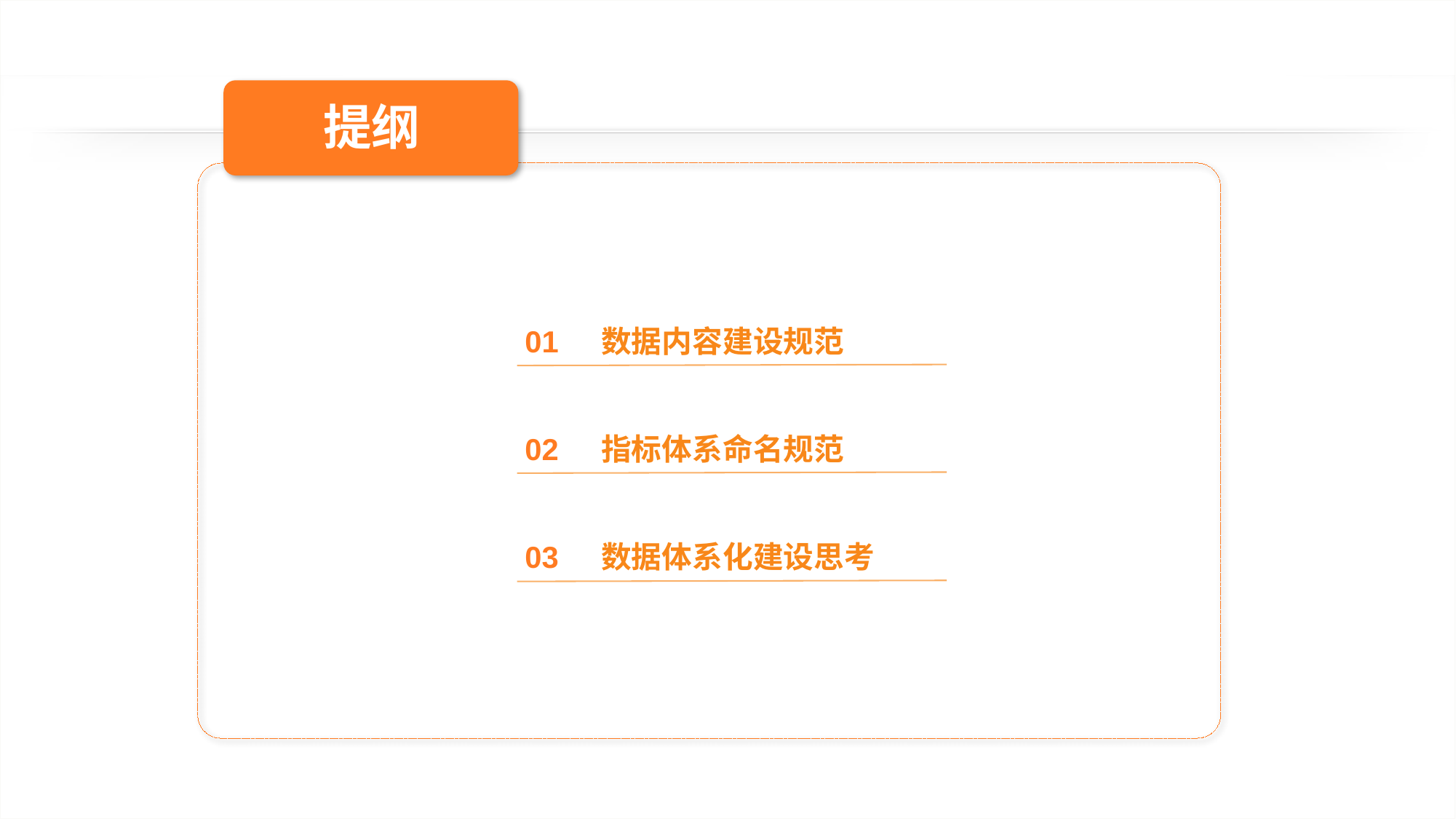

提纲

01
数据内容建设规范
02
指标体系命名规范
03
数据体系化建设思考